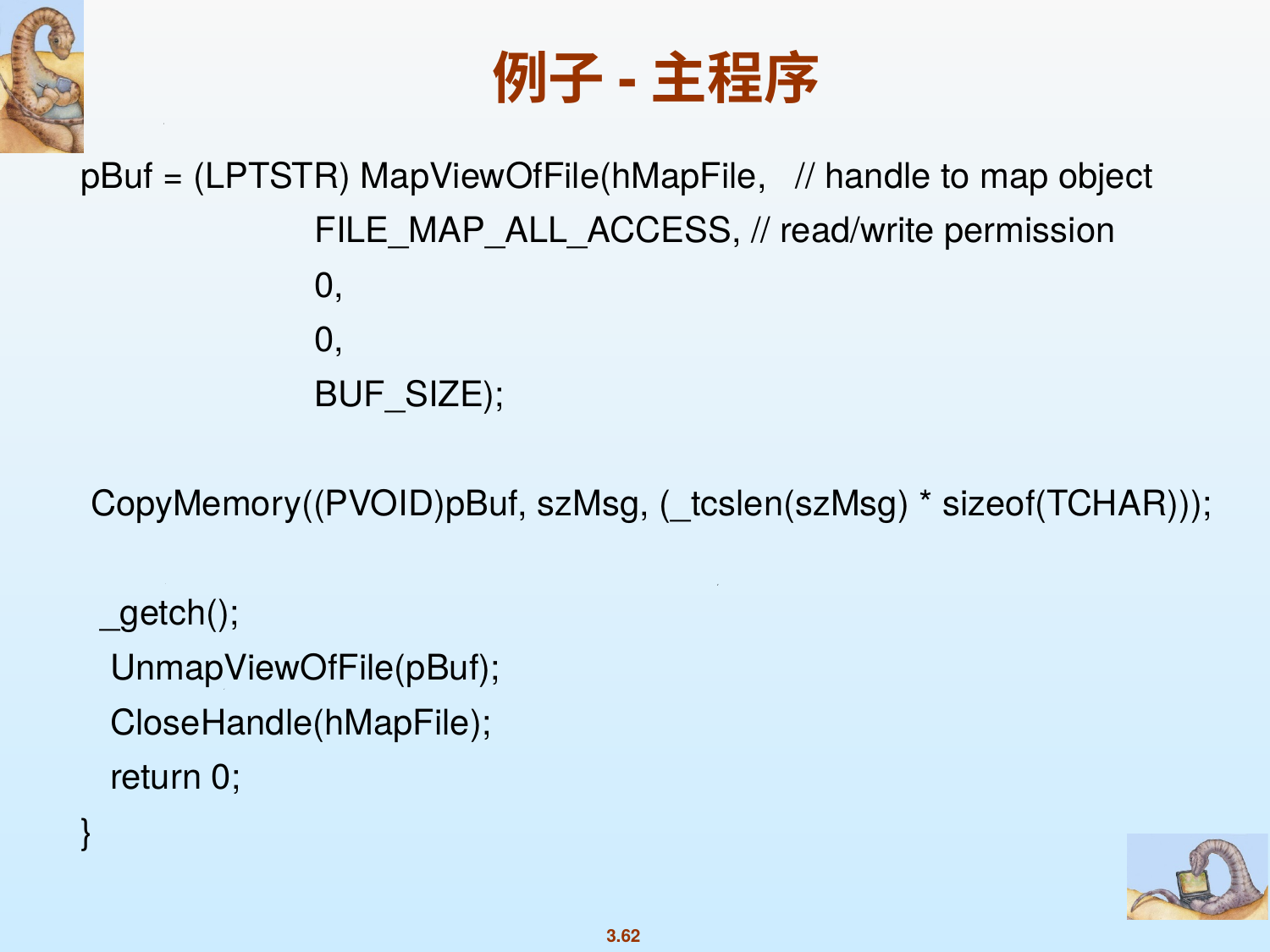

例子-主程序
pBuf = (LPTSTR) MapViewOfFile(hMapFile,   // handle to map object
                        FILE_MAP_ALL_ACCESS, // read/write permission
                        0,
                        0,
                        BUF_SIZE);

 CopyMemory((PVOID)pBuf, szMsg, (_tcslen(szMsg) * sizeof(TCHAR)));

  _getch();
   UnmapViewOfFile(pBuf);
   CloseHandle(hMapFile);
   return 0;
}